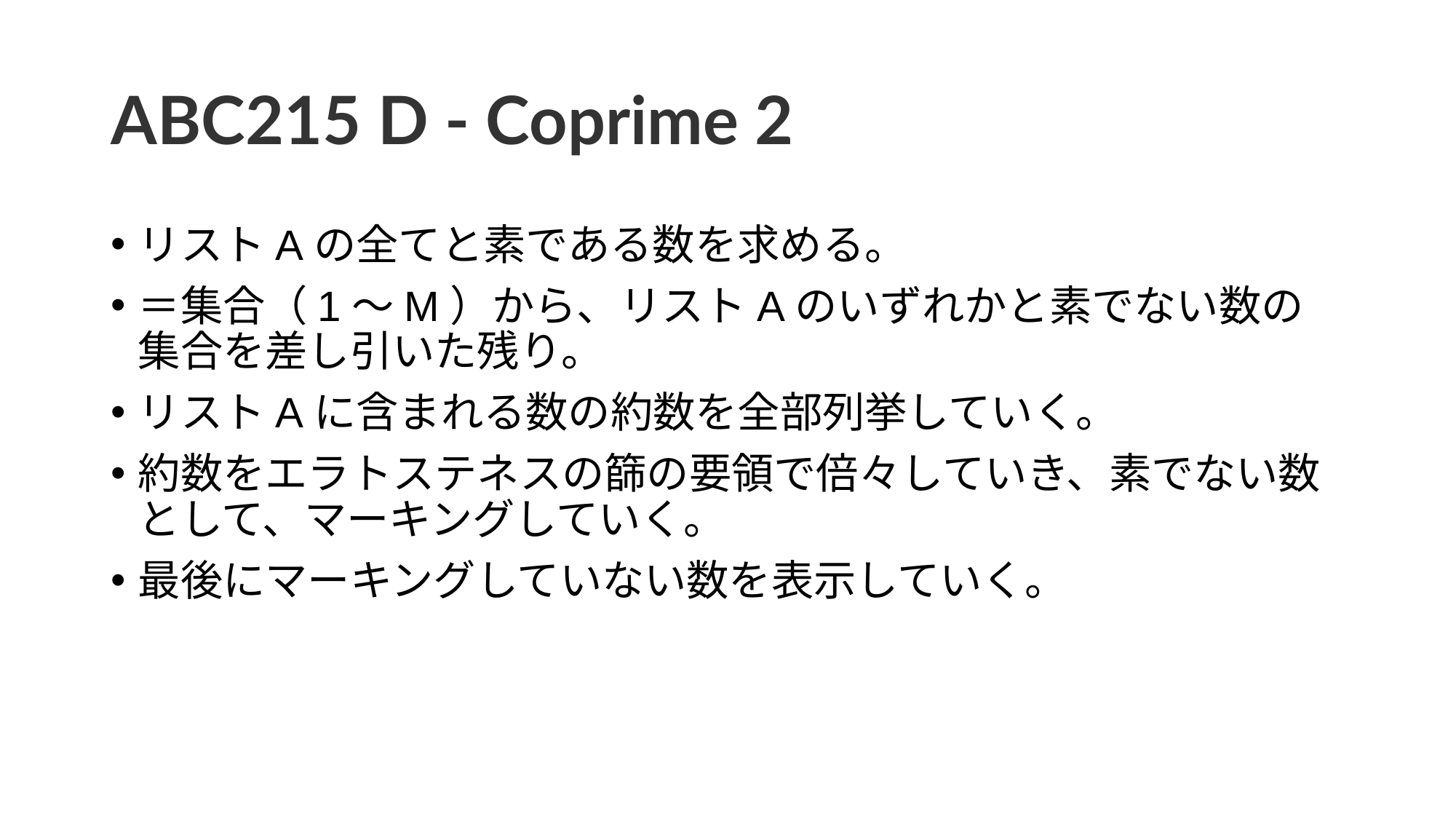

# ABC215 D - Coprime 2
リストAの全てと素である数を求める。
＝集合（1～M）から、リストAのいずれかと素でない数の集合を差し引いた残り。
リストAに含まれる数の約数を全部列挙していく。
約数をエラトステネスの篩の要領で倍々していき、素でない数として、マーキングしていく。
最後にマーキングしていない数を表示していく。